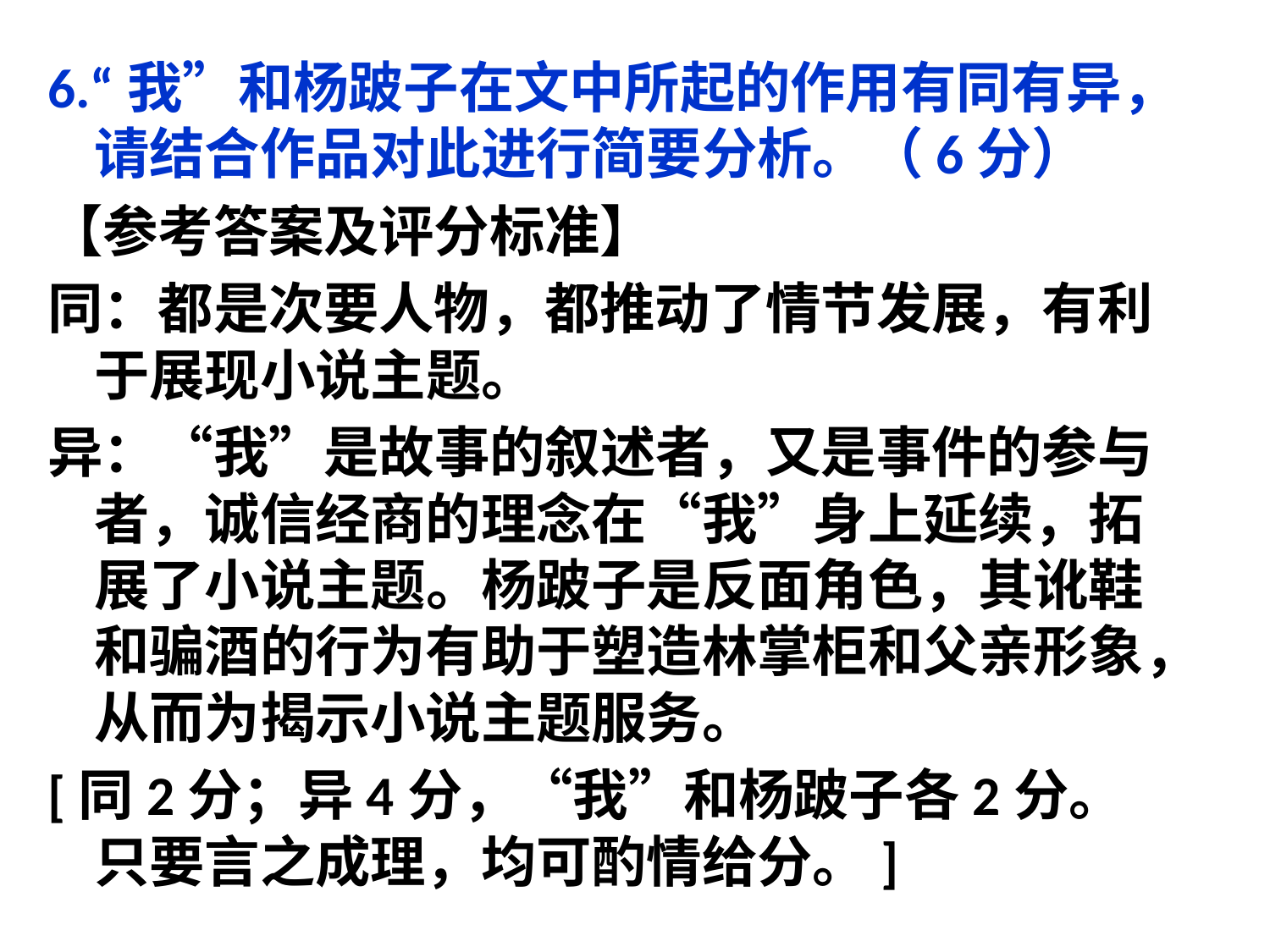

6.“我”和杨跛子在文中所起的作用有同有异，请结合作品对此进行简要分析。（6分）
【参考答案及评分标准】
同：都是次要人物，都推动了情节发展，有利于展现小说主题。
异：“我”是故事的叙述者，又是事件的参与者，诚信经商的理念在“我”身上延续，拓展了小说主题。杨跛子是反面角色，其讹鞋和骗酒的行为有助于塑造林掌柜和父亲形象，从而为揭示小说主题服务。
[同2分；异4分，“我”和杨跛子各2分。只要言之成理，均可酌情给分。]